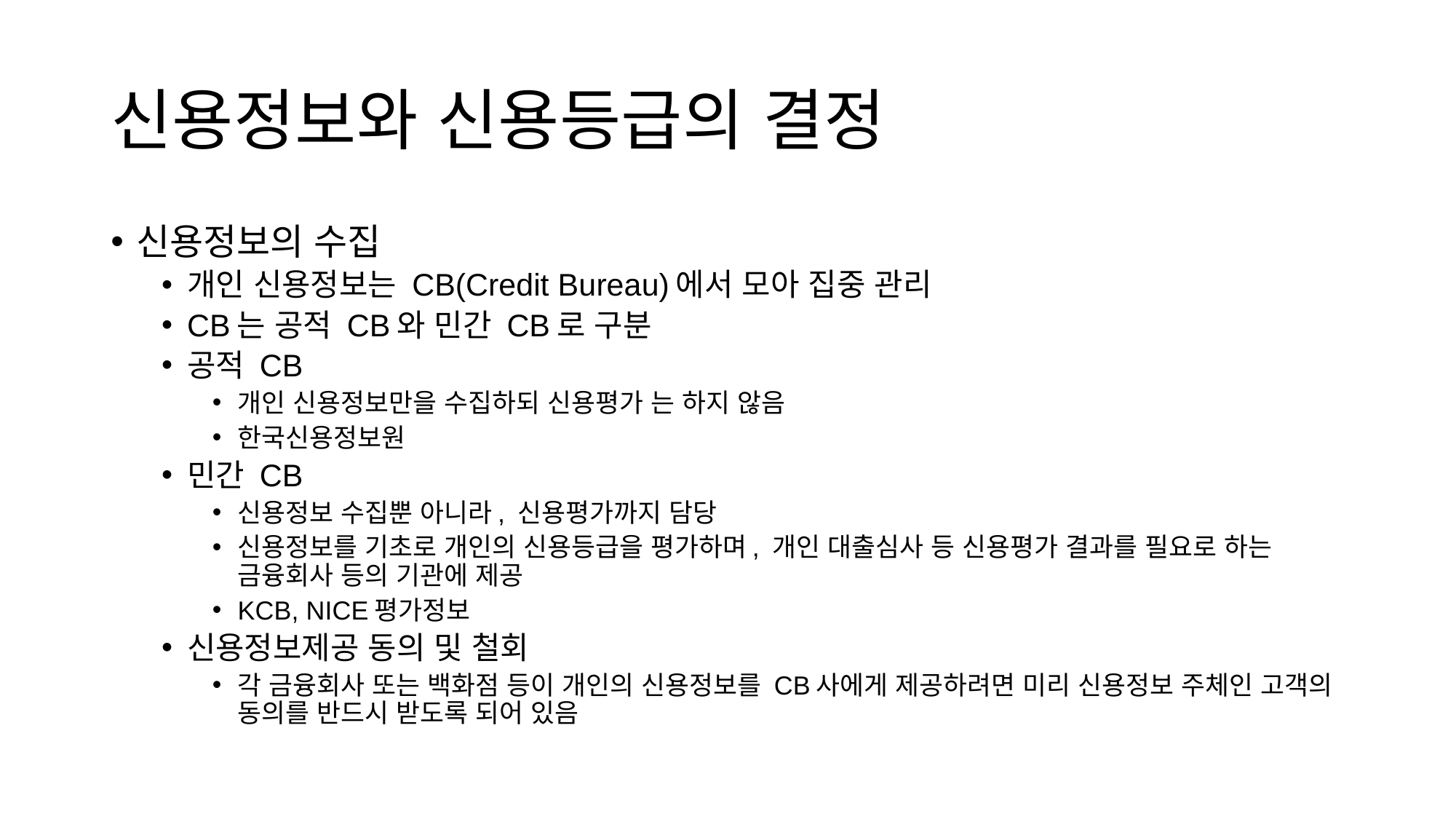

# 신용정보와 신용등급의 결정
신용정보의 수집
개인 신용정보는 CB(Credit Bureau)에서 모아 집중 관리
CB는 공적 CB와 민간 CB로 구분
공적 CB
개인 신용정보만을 수집하되 신용평가 는 하지 않음
한국신용정보원
민간 CB
신용정보 수집뿐 아니라, 신용평가까지 담당
신용정보를 기초로 개인의 신용등급을 평가하며, 개인 대출심사 등 신용평가 결과를 필요로 하는 금융회사 등의 기관에 제공
KCB, NICE평가정보
신용정보제공 동의 및 철회
각 금융회사 또는 백화점 등이 개인의 신용정보를 CB사에게 제공하려면 미리 신용정보 주체인 고객의 동의를 반드시 받도록 되어 있음